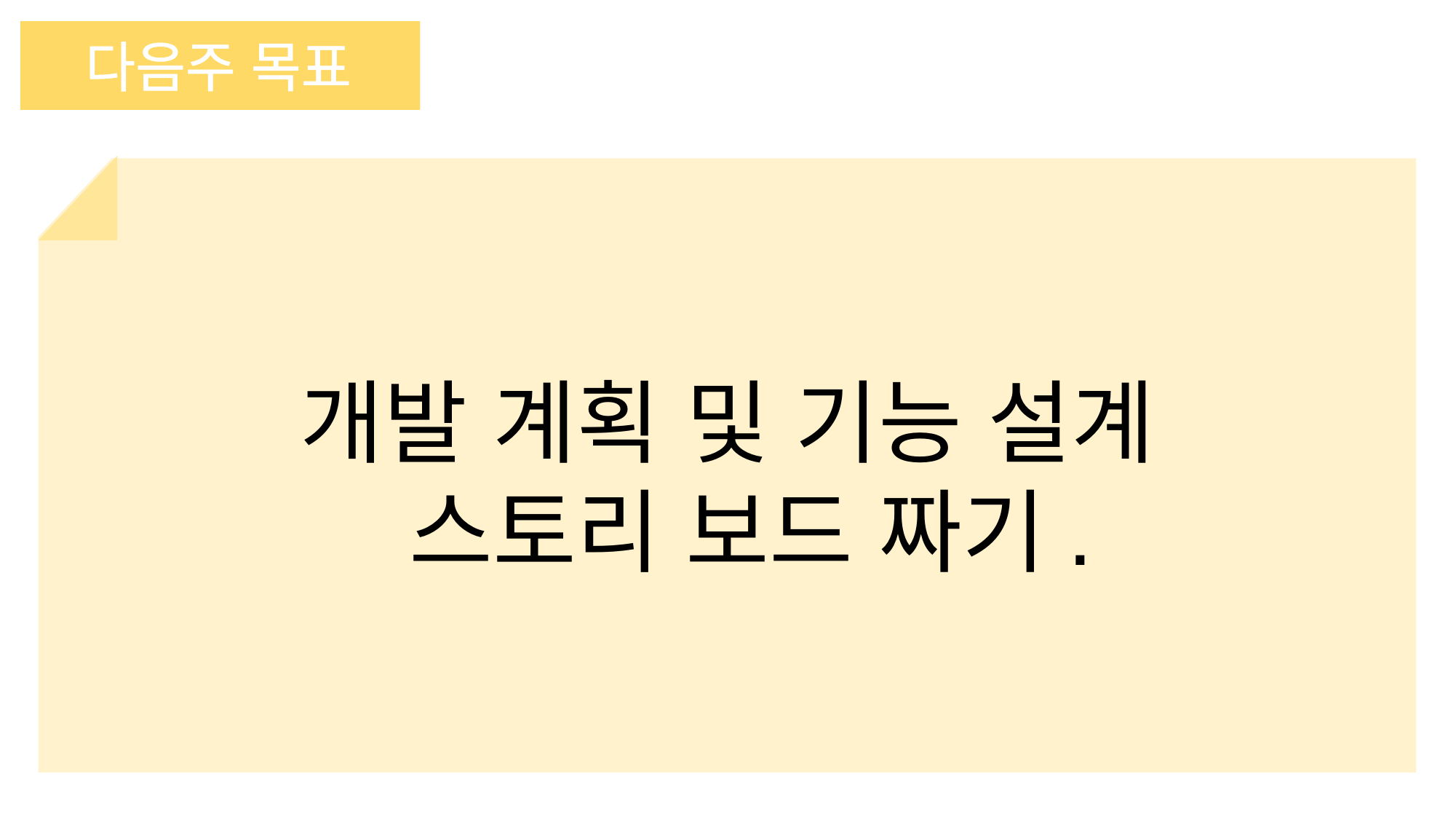

다음주 목표

개발 계획 및 기능 설계
 스토리 보드 짜기.